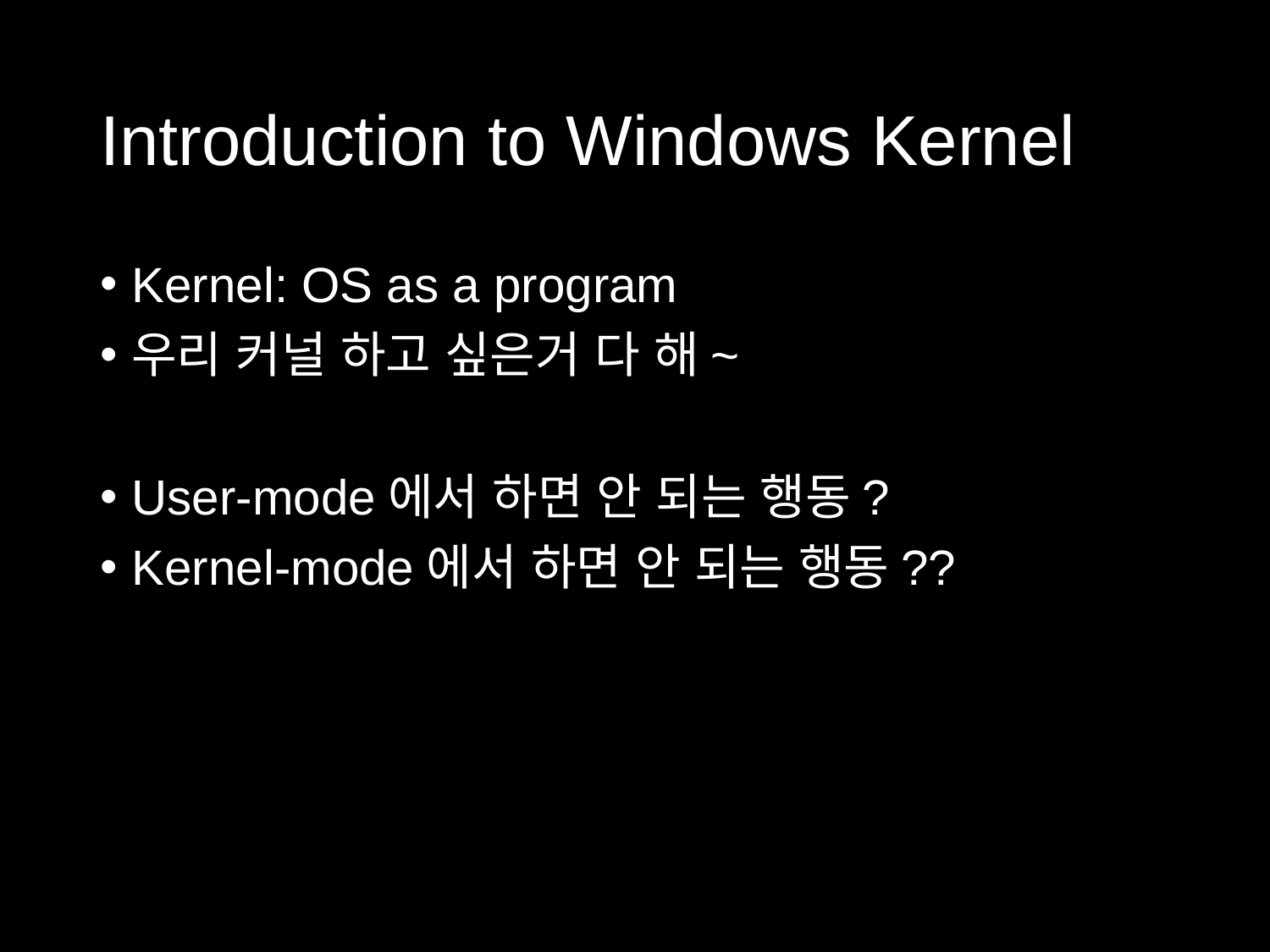

# Introduction to Windows Kernel
Kernel: OS as a program
우리 커널 하고 싶은거 다 해~

User-mode에서 하면 안 되는 행동?
Kernel-mode에서 하면 안 되는 행동??